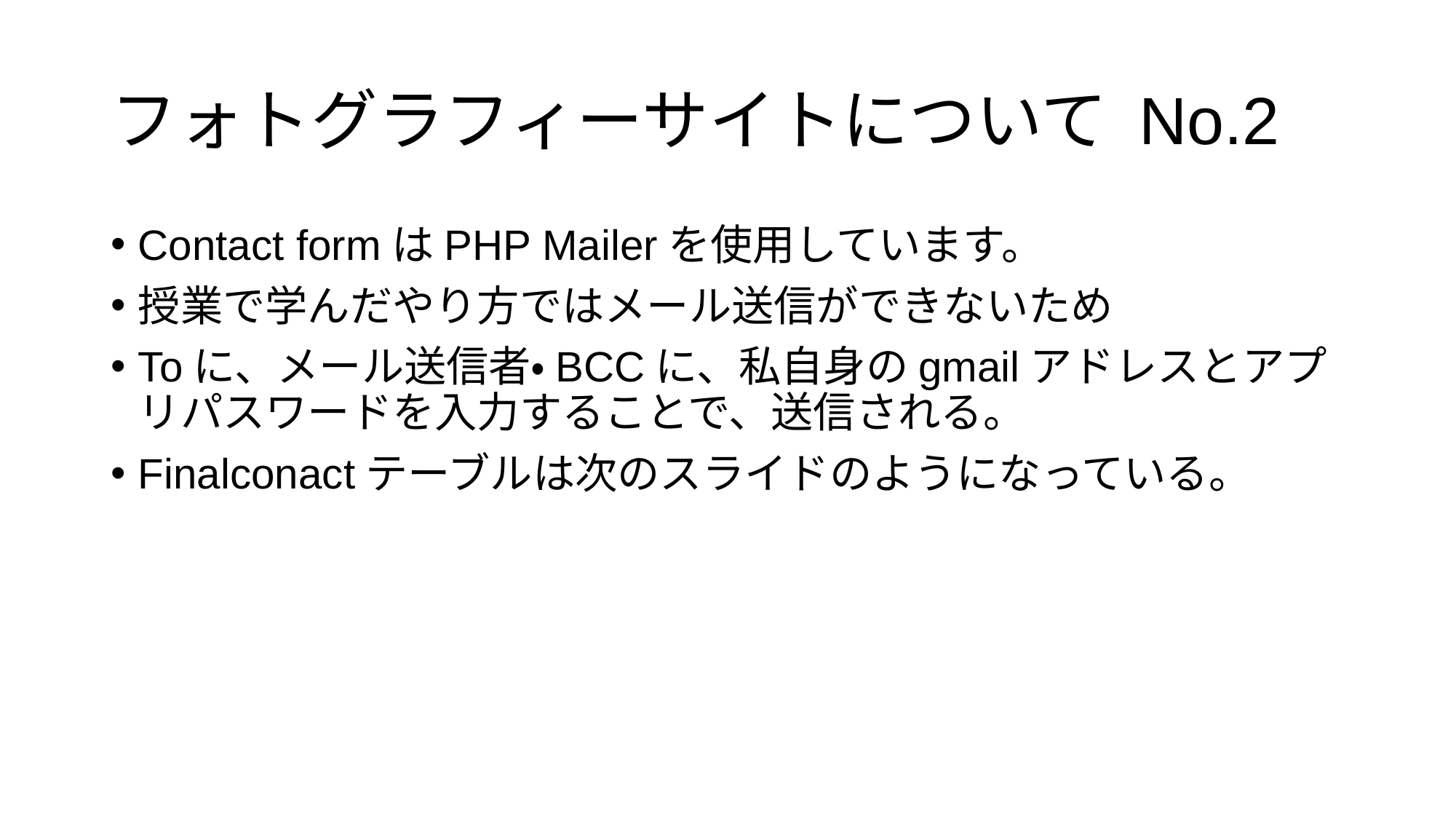

# フォトグラフィーサイトについて No.2
Contact formはPHP Mailerを使用しています。
授業で学んだやり方ではメール送信ができないため
Toに、メール送信者・BCCに、私自身のgmailアドレスとアプリパスワードを入力することで、送信される。
Finalconactテーブルは次のスライドのようになっている。